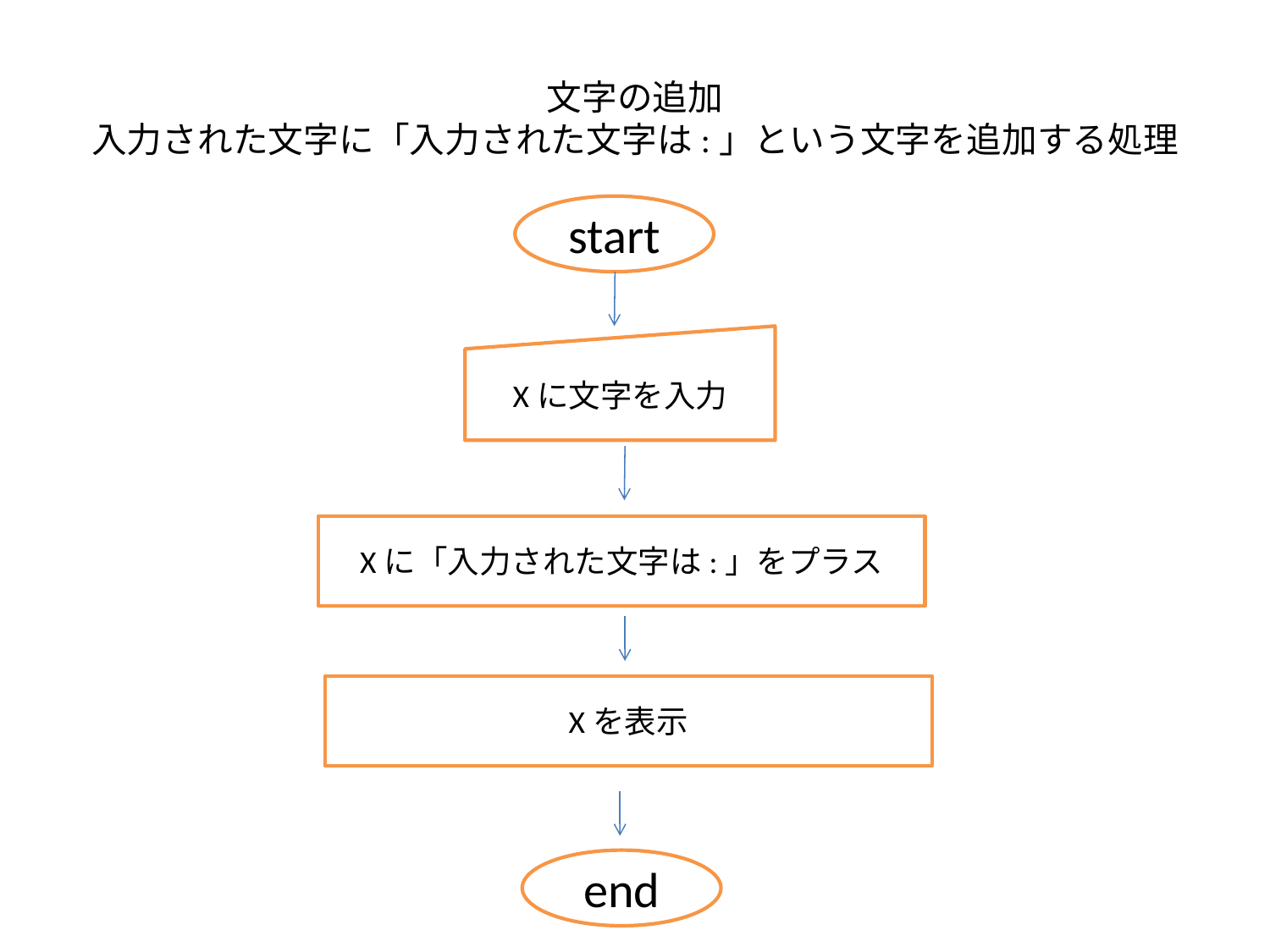

# 文字の追加 入力された文字に「入力された文字は:」という文字を追加する処理
start
Xに文字を入力
Xに「入力された文字は:」をプラス
Xを表示
end